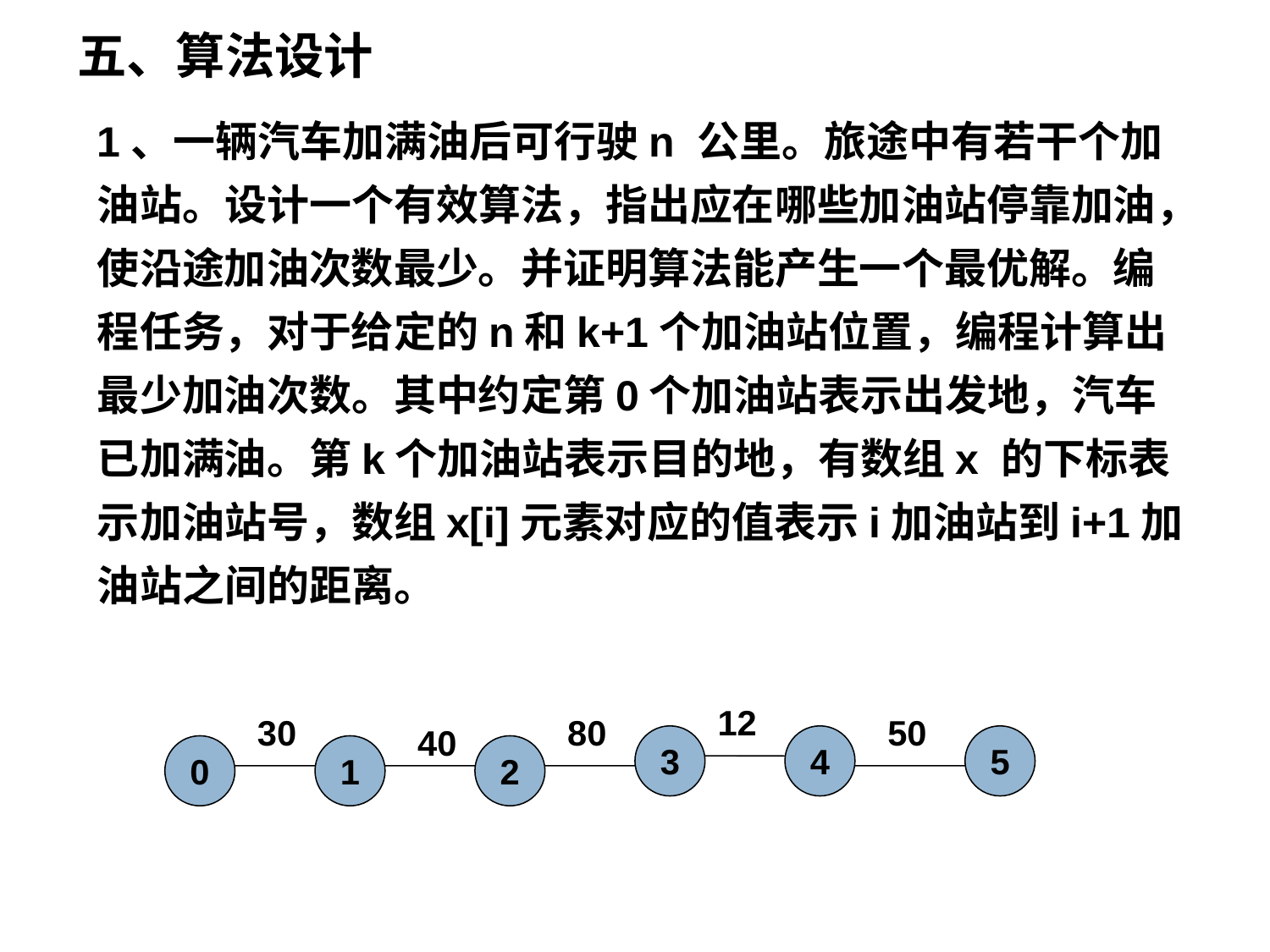

五、算法设计
1、一辆汽车加满油后可行驶n 公里。旅途中有若干个加油站。设计一个有效算法，指出应在哪些加油站停靠加油，使沿途加油次数最少。并证明算法能产生一个最优解。编程任务，对于给定的n和k+1个加油站位置，编程计算出最少加油次数。其中约定第0个加油站表示出发地，汽车已加满油。第k个加油站表示目的地，有数组x 的下标表示加油站号，数组x[i]元素对应的值表示i加油站到i+1加油站之间的距离。
12
30
80
50
40
3
4
5
0
1
2